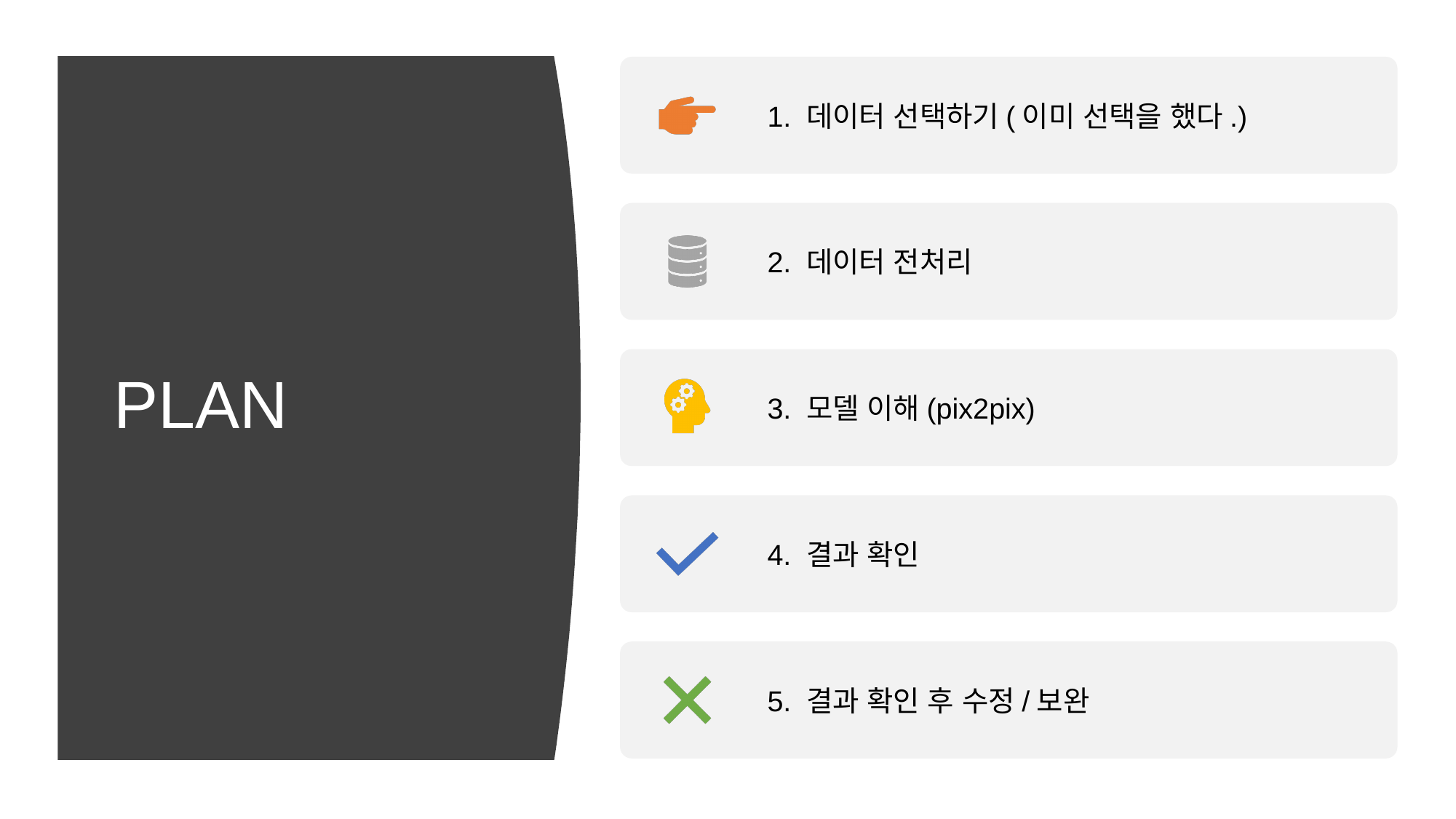

1. 데이터 선택하기(이미 선택을 했다.)
2. 데이터 전처리
3. 모델 이해(pix2pix)
4. 결과 확인
5. 결과 확인 후 수정/보완

# PLAN